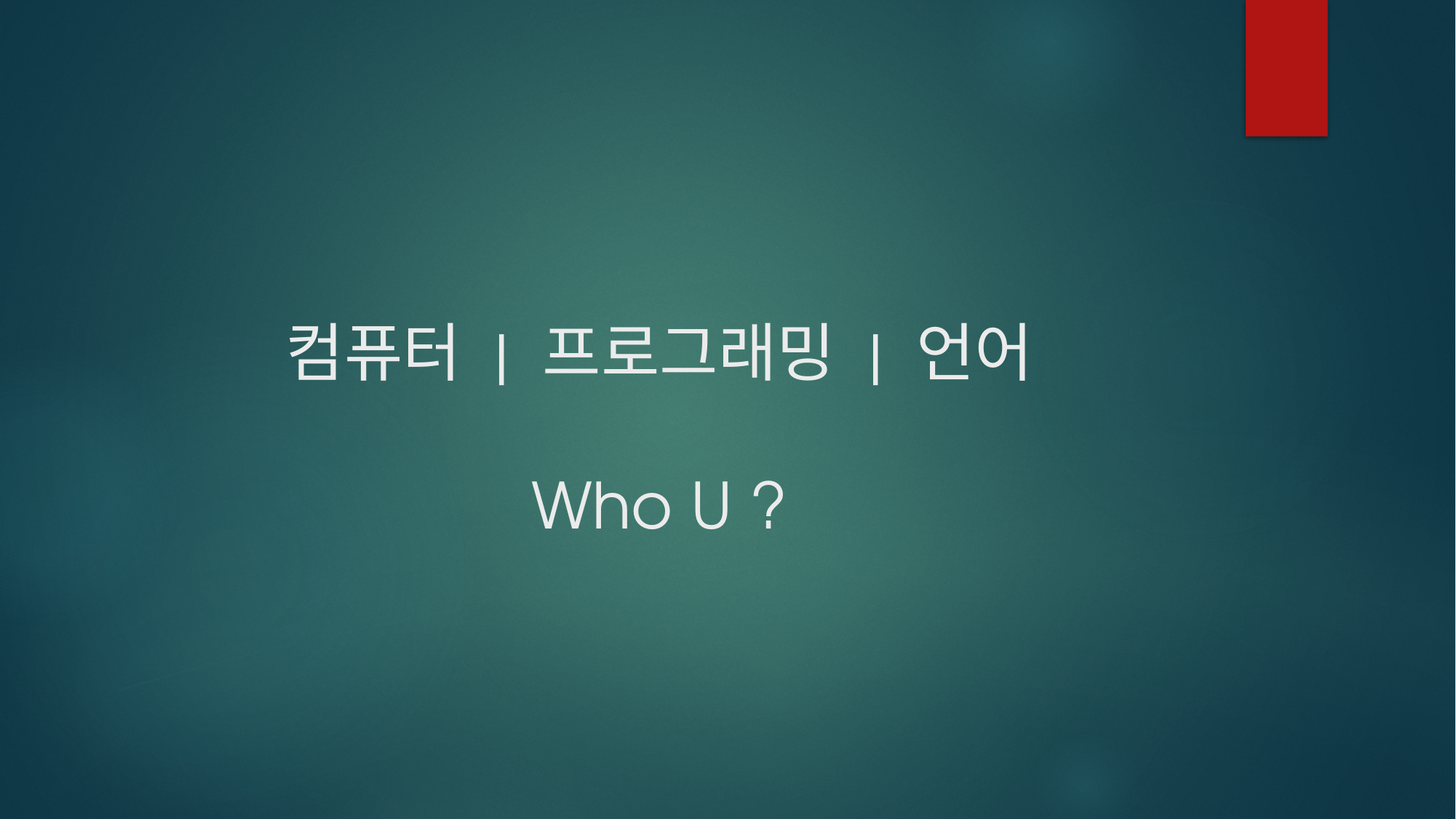

# 컴퓨터 | 프로그래밍 | 언어 Who U ?